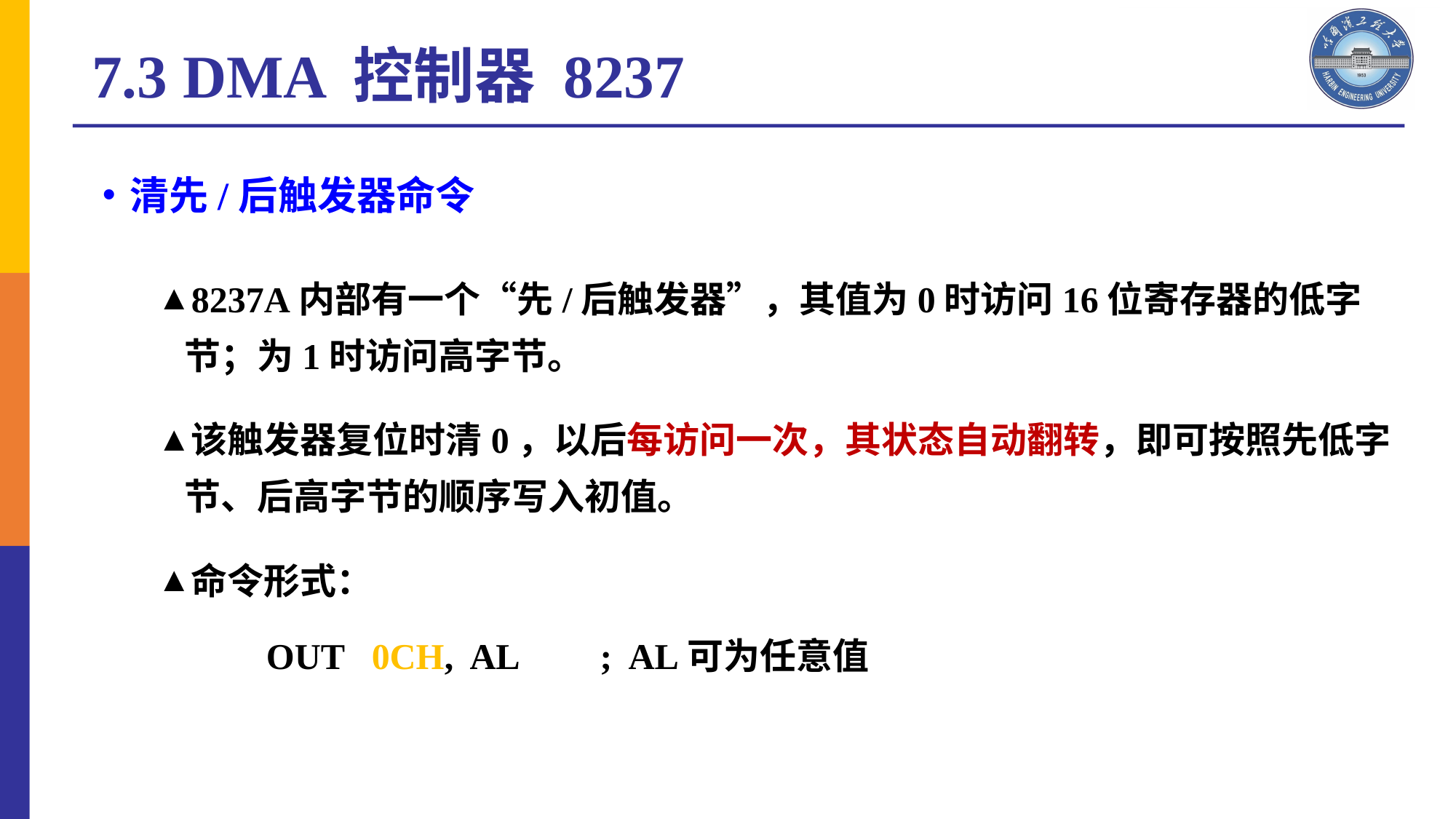

7.3 DMA 控制器 8237
清先/后触发器命令
8237A内部有一个“先/后触发器”，其值为0时访问16位寄存器的低字节；为1时访问高字节。
该触发器复位时清0，以后每访问一次，其状态自动翻转，即可按照先低字节、后高字节的顺序写入初值。
命令形式：
OUT   0CH,  AL         ;  AL可为任意值